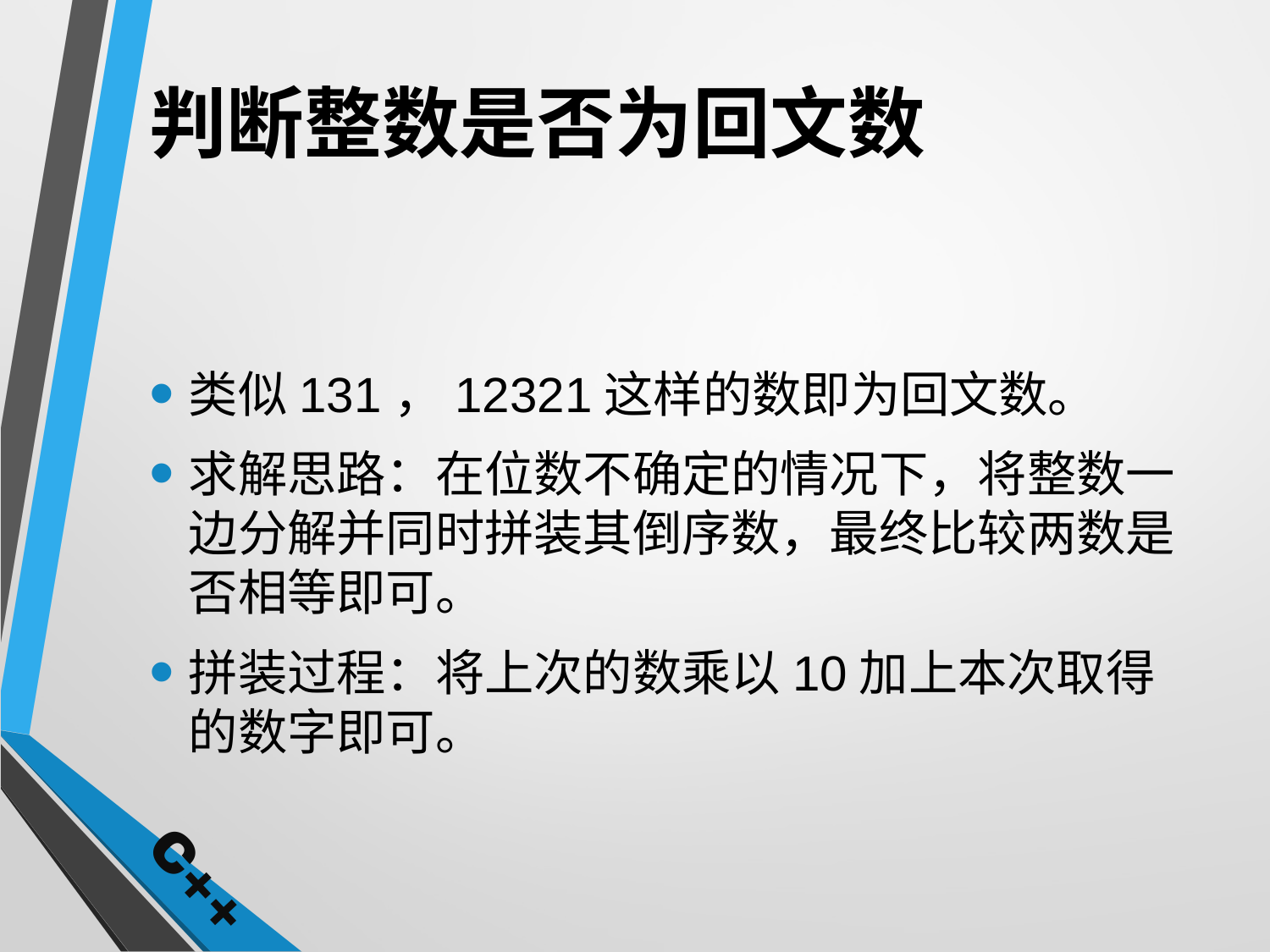

# 判断整数是否为回文数
类似131，12321这样的数即为回文数。
求解思路：在位数不确定的情况下，将整数一边分解并同时拼装其倒序数，最终比较两数是否相等即可。
拼装过程：将上次的数乘以10加上本次取得的数字即可。